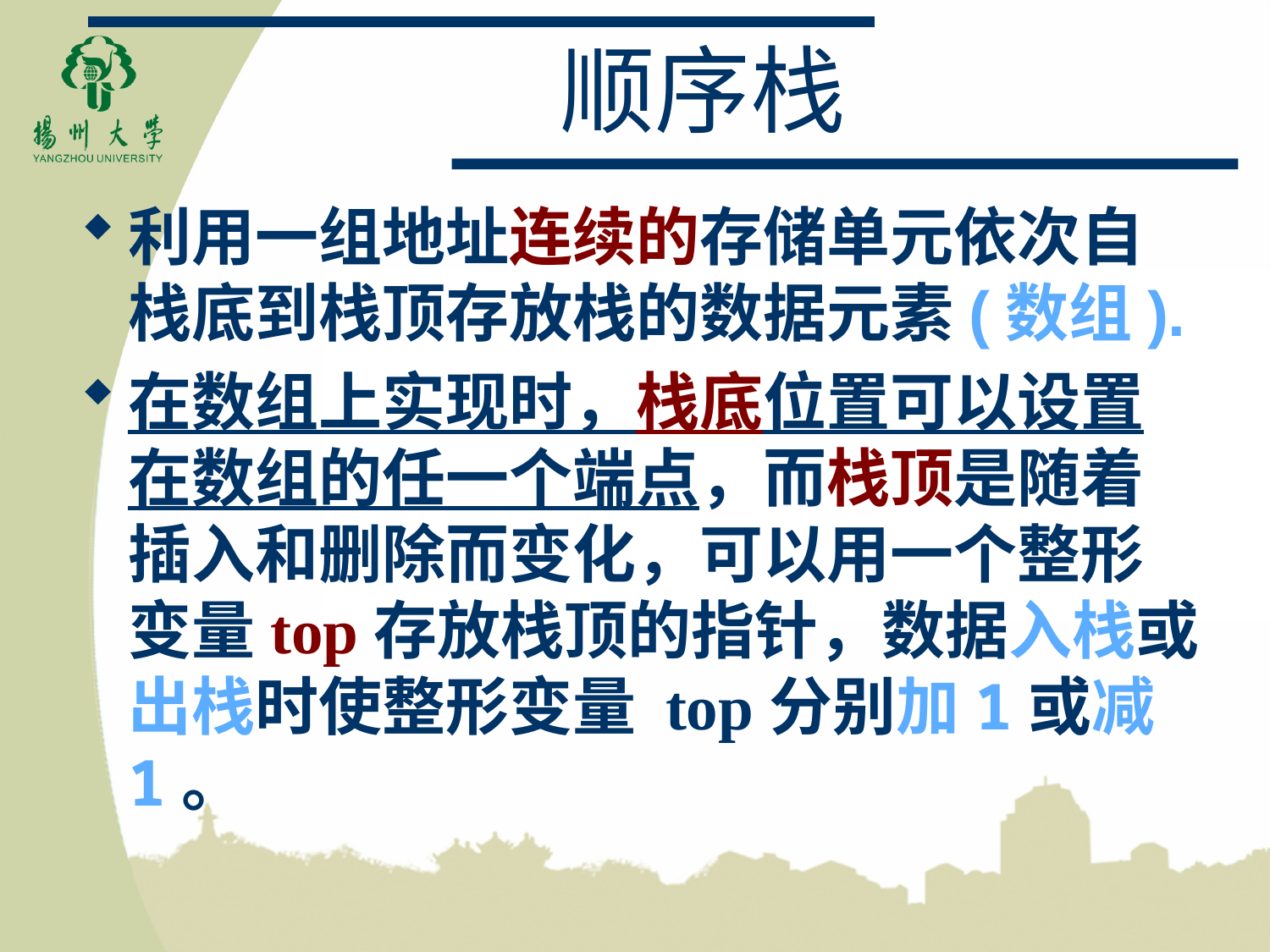

# 顺序栈
利用一组地址连续的存储单元依次自栈底到栈顶存放栈的数据元素(数组).
在数组上实现时，栈底位置可以设置在数组的任一个端点，而栈顶是随着插入和删除而变化，可以用一个整形变量top存放栈顶的指针，数据入栈或出栈时使整形变量 top分别加1或减1。